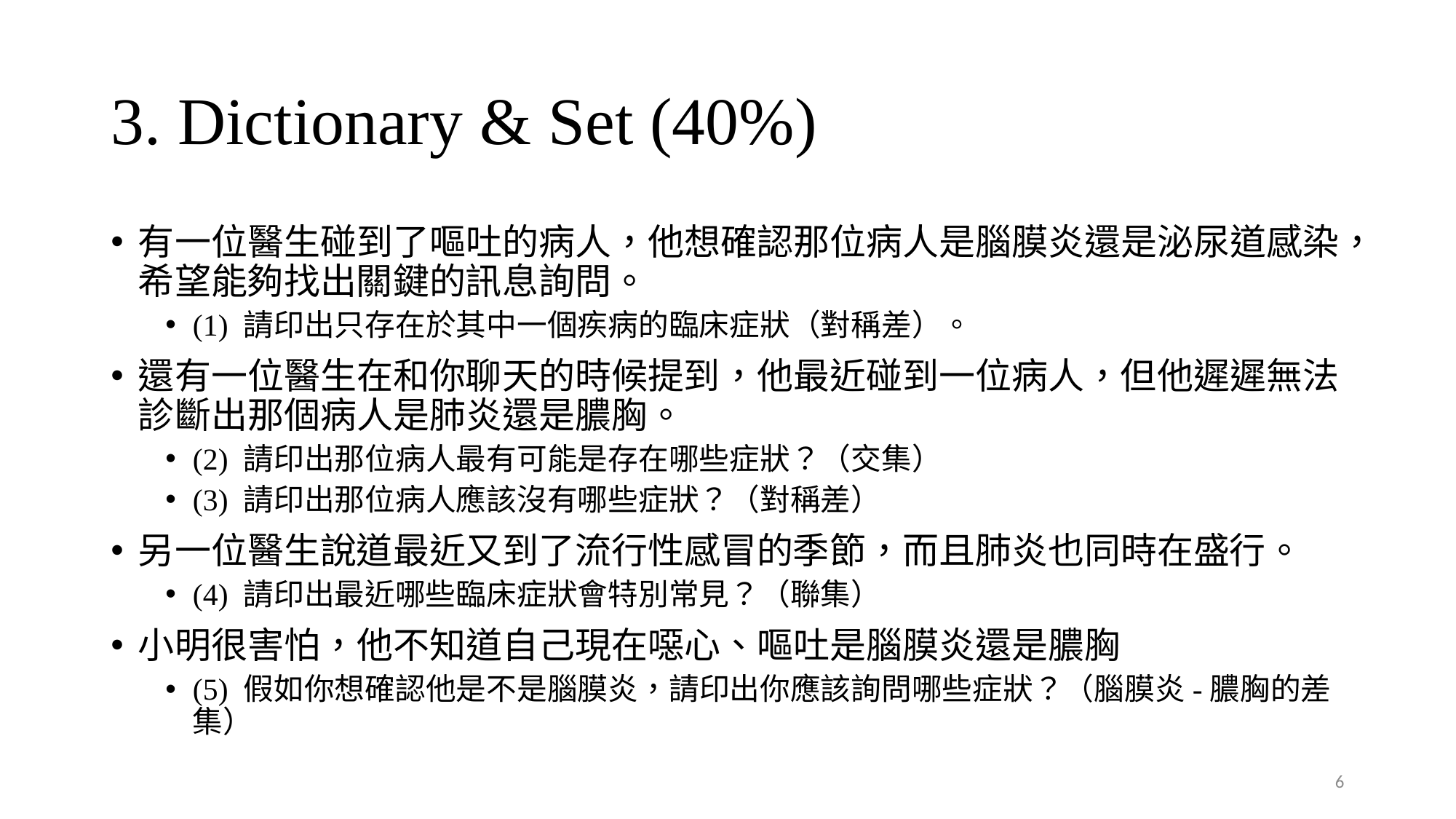

# 3. Dictionary & Set (40%)
有一位醫生碰到了嘔吐的病人，他想確認那位病人是腦膜炎還是泌尿道感染，希望能夠找出關鍵的訊息詢問。
(1) 請印出只存在於其中一個疾病的臨床症狀（對稱差）。
還有一位醫生在和你聊天的時候提到，他最近碰到一位病人，但他遲遲無法診斷出那個病人是肺炎還是膿胸。
(2) 請印出那位病人最有可能是存在哪些症狀？（交集）
(3) 請印出那位病人應該沒有哪些症狀？（對稱差）
另一位醫生說道最近又到了流行性感冒的季節，而且肺炎也同時在盛行。
(4) 請印出最近哪些臨床症狀會特別常見？（聯集）
小明很害怕，他不知道自己現在噁心、嘔吐是腦膜炎還是膿胸
(5) 假如你想確認他是不是腦膜炎，請印出你應該詢問哪些症狀？（腦膜炎-膿胸的差集）
6